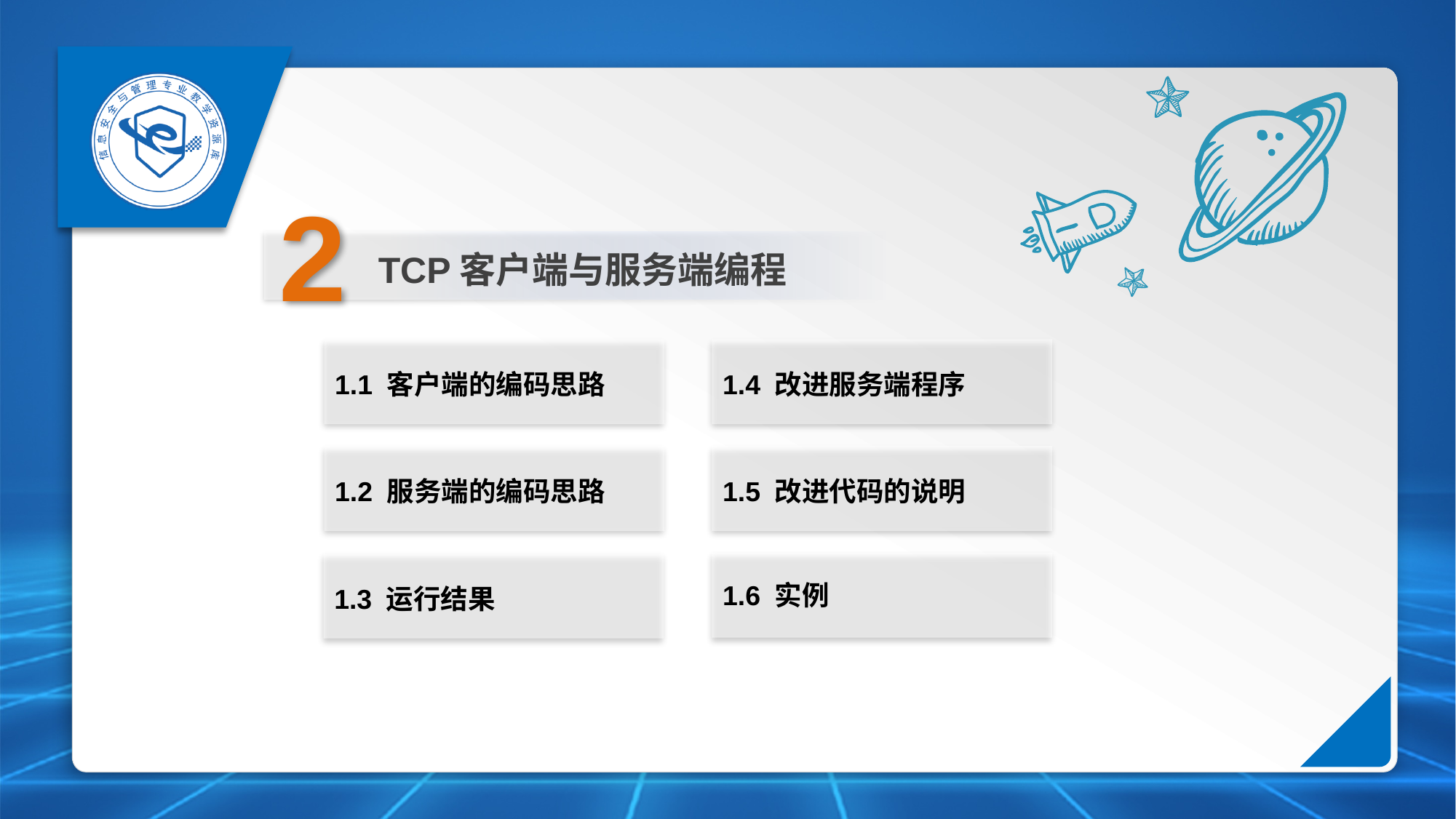

2

TCP客户端与服务端编程

1.1 客户端的编码思路
1.4 改进服务端程序

1.2 服务端的编码思路
1.5 改进代码的说明

1.6 实例
1.3 运行结果